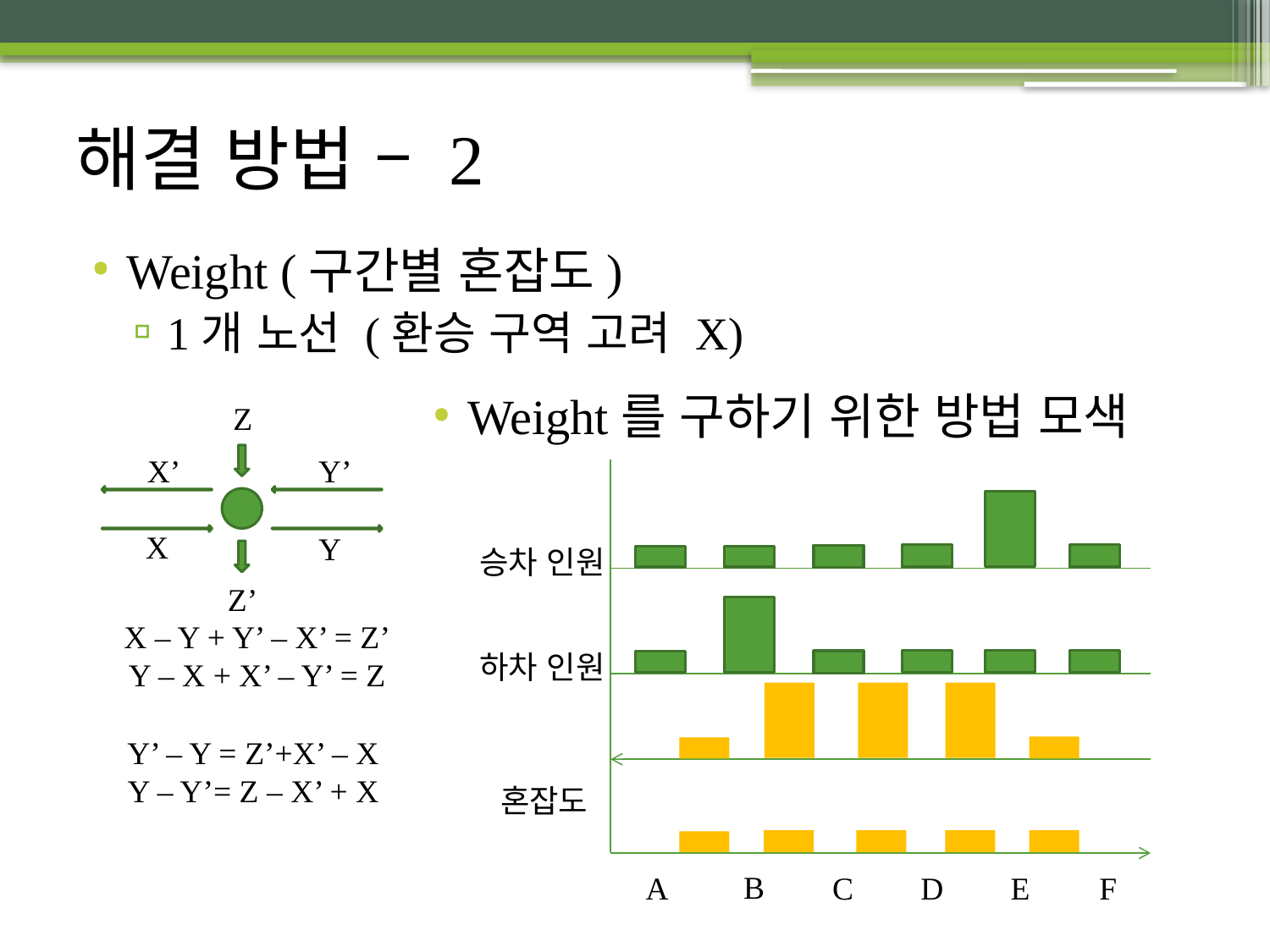

# 해결 방법 – 2
Weight (구간별 혼잡도)
1개 노선 (환승 구역 고려 X)

Weight를 구하기 위한 방법 모색

Z
Y’
X’

X
Y

승차 인원

Z’

X – Y + Y’ – X’ = Z’
Y – X + X’ – Y’ = Z
하차 인원

Y’ – Y = Z’+X’ – X
Y – Y’= Z – X’ + X

혼잡도

B
A
C
D
E
F